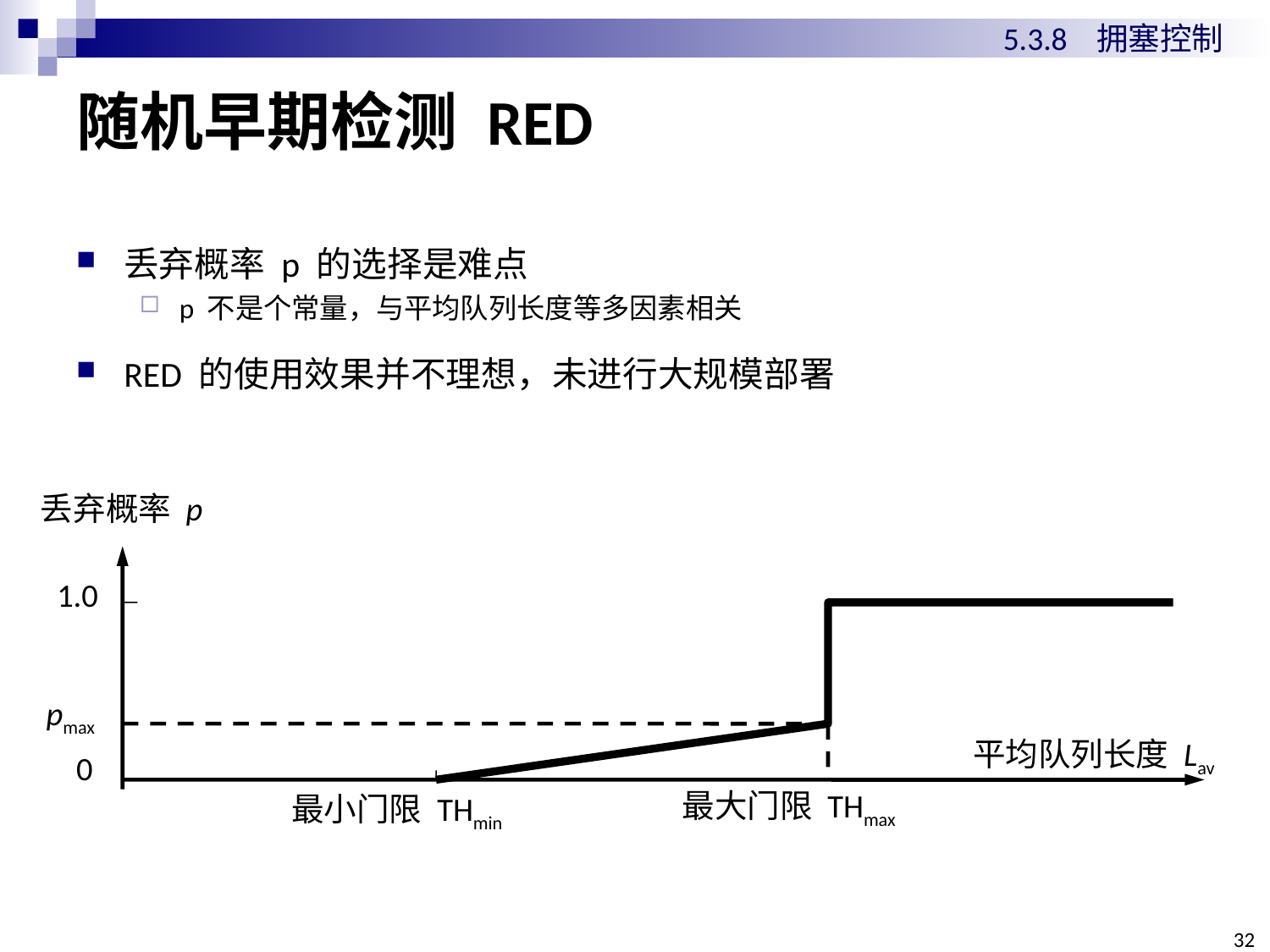

5.3.8   拥塞控制
# 随机早期检测 RED
丢弃概率 p 的选择是难点
p 不是个常量，与平均队列长度等多因素相关
RED 的使用效果并不理想，未进行大规模部署
丢弃概率 p
1.0

pmax

平均队列长度 Lav
0

最大门限 THmax

最小门限 THmin
32